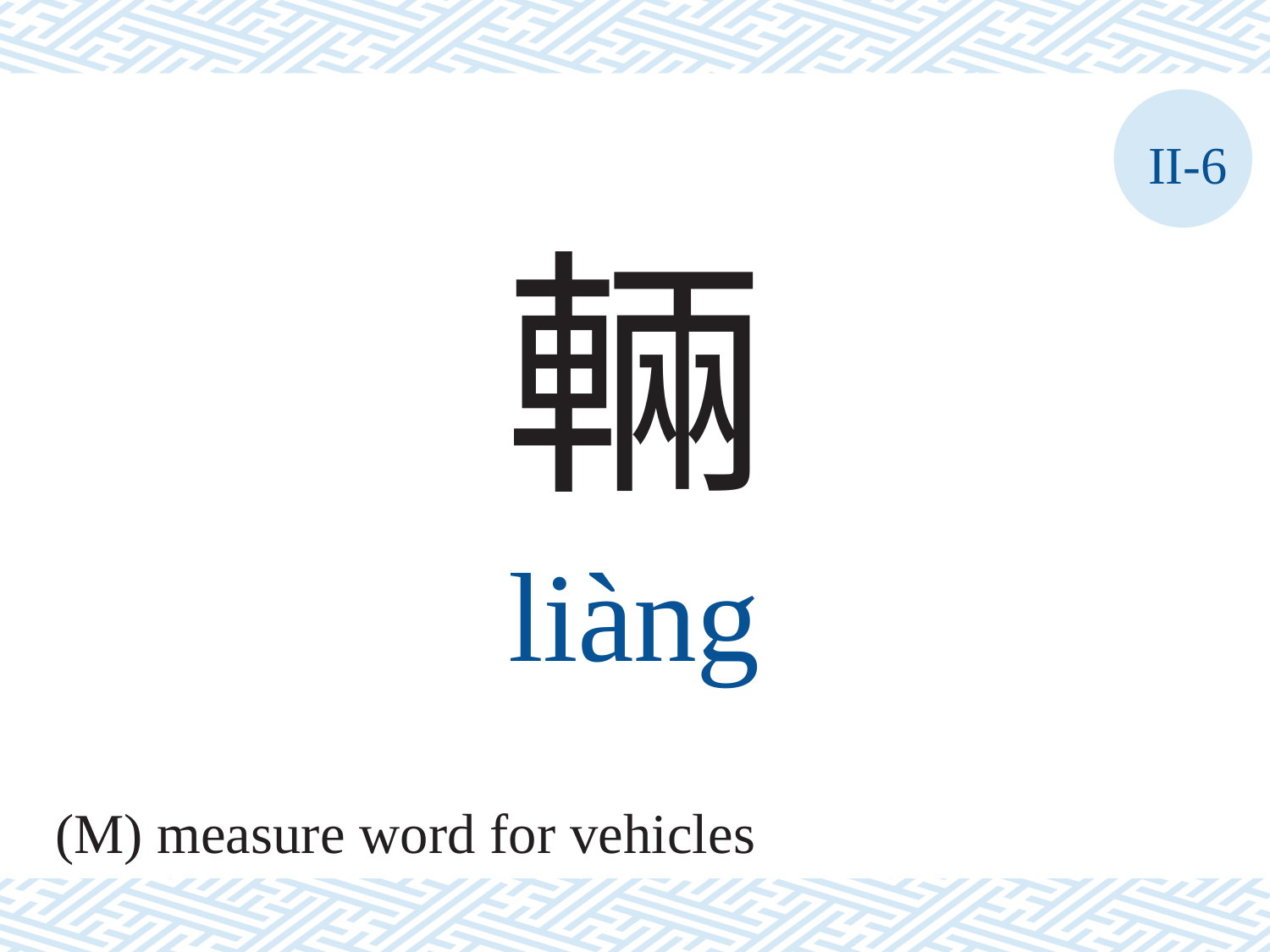

II-6
輛
liàng
(M) measure word for vehicles